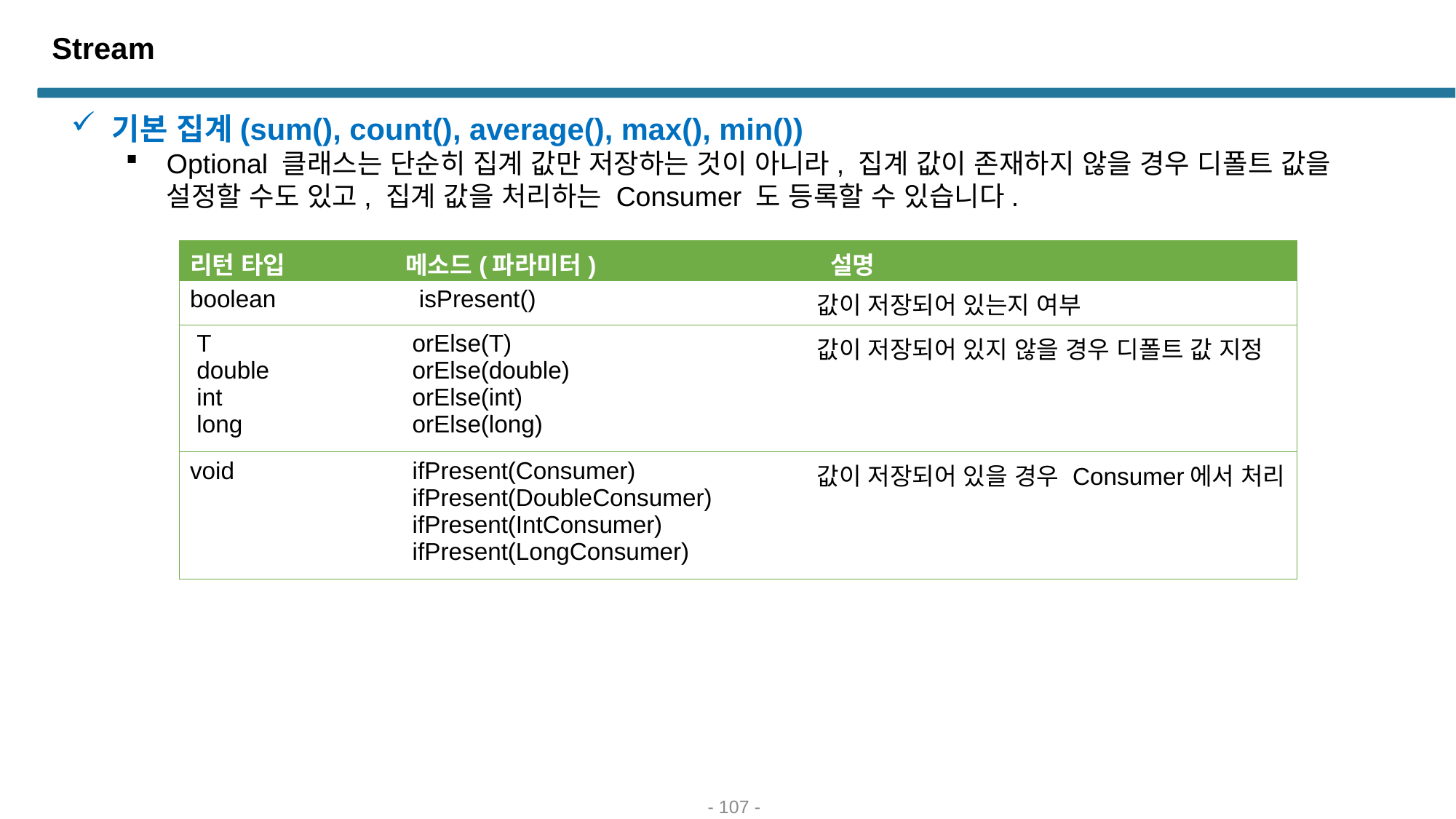

# Stream
기본 집계(sum(), count(), average(), max(), min())
Optional 클래스는 단순히 집계 값만 저장하는 것이 아니라, 집계 값이 존재하지 않을 경우 디폴트 값을 설정할 수도 있고, 집계 값을 처리하는 Consumer 도 등록할 수 있습니다.
| 리턴 타입 | 메소드(파라미터) | 설명 |
| --- | --- | --- |
| boolean | isPresent() | 값이 저장되어 있는지 여부 |
| T double int long | orElse(T) orElse(double) orElse(int) orElse(long) | 값이 저장되어 있지 않을 경우 디폴트 값 지정 |
| void | ifPresent(Consumer) ifPresent(DoubleConsumer) ifPresent(IntConsumer) ifPresent(LongConsumer) | 값이 저장되어 있을 경우 Consumer에서 처리 |
- 107 -